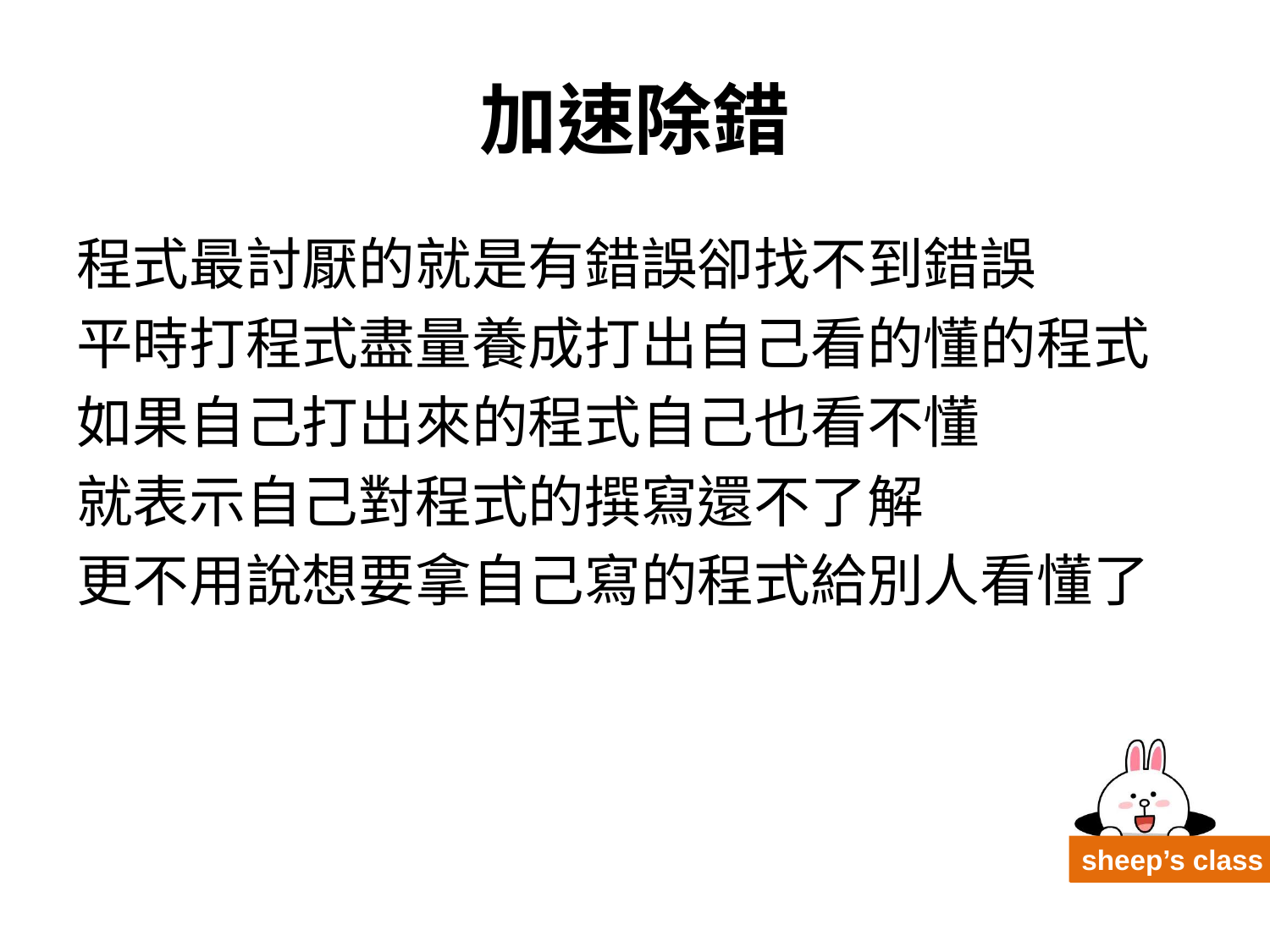

# 加速除錯
程式最討厭的就是有錯誤卻找不到錯誤
平時打程式盡量養成打出自己看的懂的程式
如果自己打出來的程式自己也看不懂
就表示自己對程式的撰寫還不了解
更不用說想要拿自己寫的程式給別人看懂了